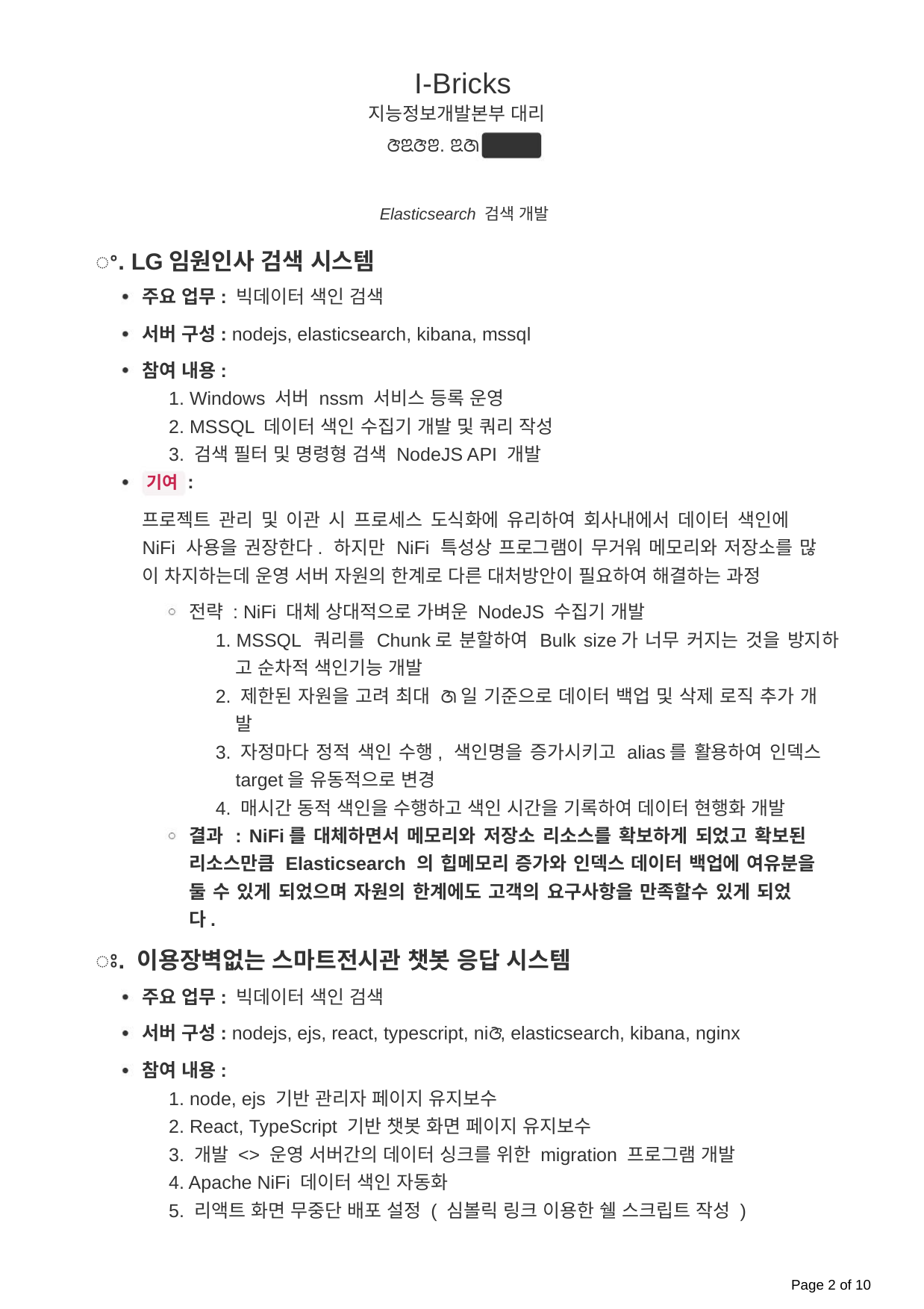

I-Bricks
지능정보개발본부 대리
ꢆꢃꢆꢂ. ꢃꢇ ~ 재직중
Elasticsearch 검색 개발
ꢀ. LG임원인사 검색 시스템
주요 업무: 빅데이터 색인 검색
서버 구성: nodejs, elasticsearch, kibana, mssql
참여 내용:
1. Windows 서버 nssm 서비스 등록 운영
2. MSSQL 데이터 색인 수집기 개발 및 쿼리 작성
3. 검색 필터 및 명령형 검색 NodeJS API 개발
기여 :
프로젝트 관리 및 이관 시 프로세스 도식화에 유리하여 회사내에서 데이터 색인에
NiFi 사용을 권장한다. 하지만 NiFi 특성상 프로그램이 무거워 메모리와 저장소를 많
이 차지하는데 운영 서버 자원의 한계로 다른 대처방안이 필요하여 해결하는 과정
전략 : NiFi 대체 상대적으로 가벼운 NodeJS 수집기 개발
1. MSSQL 쿼리를 Chunk로 분할하여 Bulk size가 너무 커지는 것을 방지하
고 순차적 색인기능 개발
2. 제한된 자원을 고려 최대 ꢇ일 기준으로 데이터 백업 및 삭제 로직 추가 개
발
3. 자정마다 정적 색인 수행, 색인명을 증가시키고 alias를 활용하여 인덱스
target을 유동적으로 변경
4. 매시간 동적 색인을 수행하고 색인 시간을 기록하여 데이터 현행화 개발
결과 : NiFi를 대체하면서 메모리와 저장소 리소스를 확보하게 되었고 확보된
리소스만큼 Elasticsearch 의 힙메모리 증가와 인덱스 데이터 백업에 여유분을
둘 수 있게 되었으며 자원의 한계에도 고객의 요구사항을 만족할수 있게 되었
다.
ꢁ. 이용장벽없는 스마트전시관 챗봇 응답 시스템
주요 업무: 빅데이터 색인 검색
서버 구성: nodejs, ejs, react, typescript, niꢆ, elasticsearch, kibana, nginx
참여 내용:
1. node, ejs 기반 관리자 페이지 유지보수
2. React, TypeScript 기반 챗봇 화면 페이지 유지보수
3. 개발 <> 운영 서버간의 데이터 싱크를 위한 migration 프로그램 개발
4. Apache NiFi 데이터 색인 자동화
5. 리액트 화면 무중단 배포 설정 ( 심볼릭 링크 이용한 쉘 스크립트 작성 )
Page 2 of 10